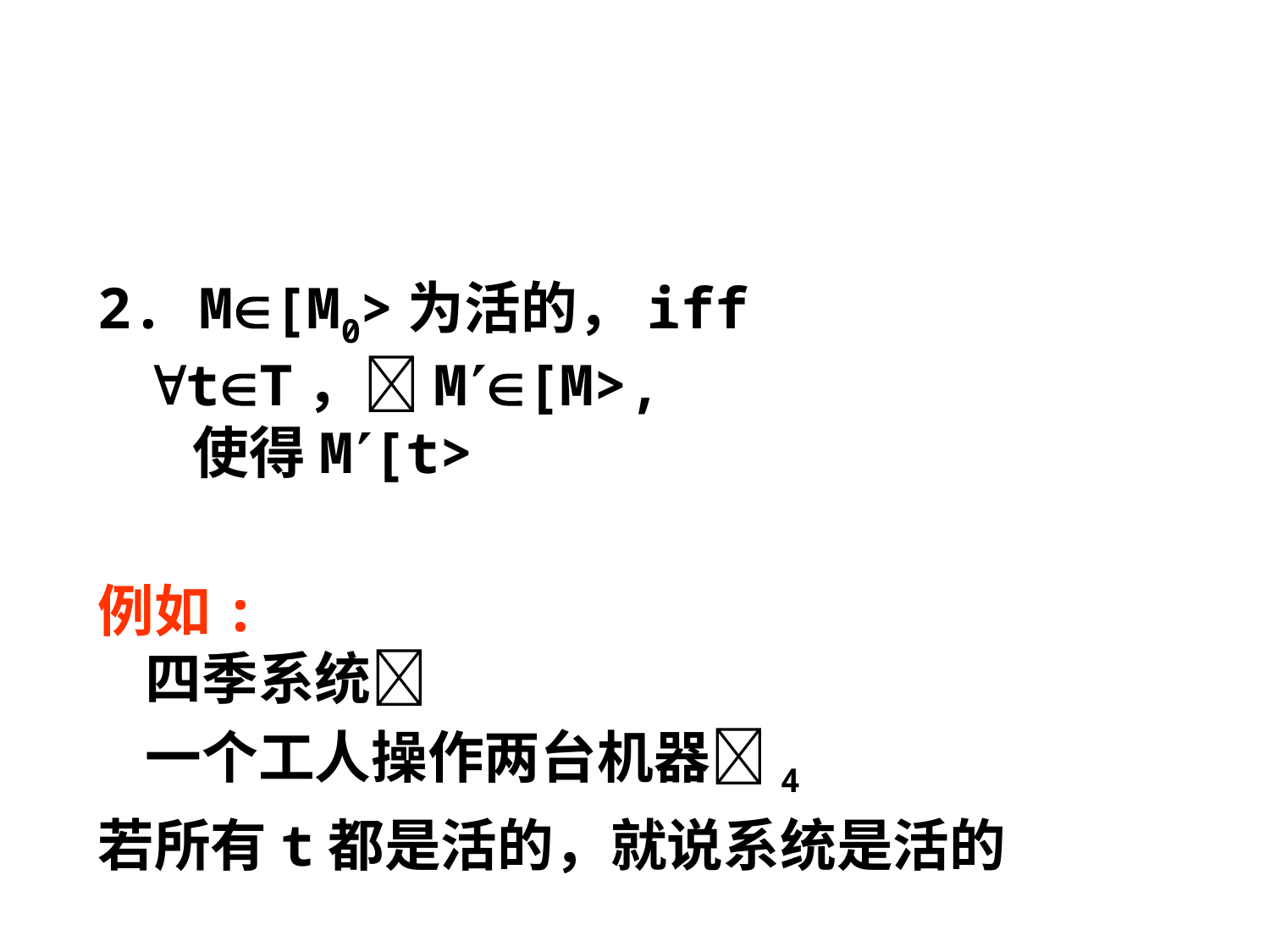

#
2. M∈[M0>为活的，iff ∀t∈T，∃M′∈[M>,
 使得M′[t>

例如:
四季系统Σ
	一个工人操作两台机器Σ4
若所有t都是活的，就说系统是活的